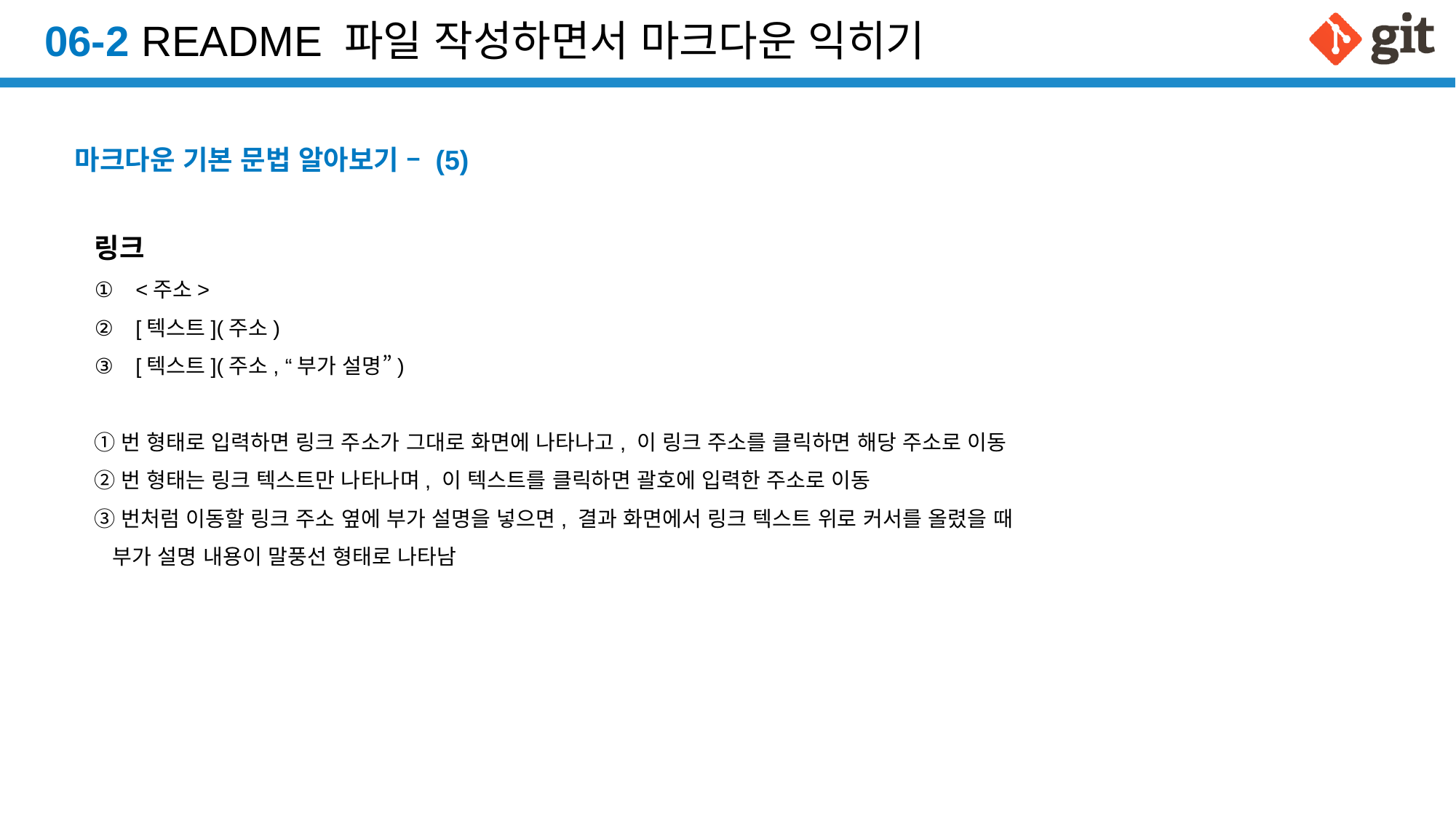

# 06-2 README 파일 작성하면서 마크다운 익히기
마크다운 기본 문법 알아보기 – (5)
링크
<주소>
[텍스트](주소)
[텍스트](주소, “부가 설명”)

①번 형태로 입력하면 링크 주소가 그대로 화면에 나타나고, 이 링크 주소를 클릭하면 해당 주소로 이동
②번 형태는 링크 텍스트만 나타나며, 이 텍스트를 클릭하면 괄호에 입력한 주소로 이동
③번처럼 이동할 링크 주소 옆에 부가 설명을 넣으면, 결과 화면에서 링크 텍스트 위로 커서를 올렸을 때
   부가 설명 내용이 말풍선 형태로 나타남